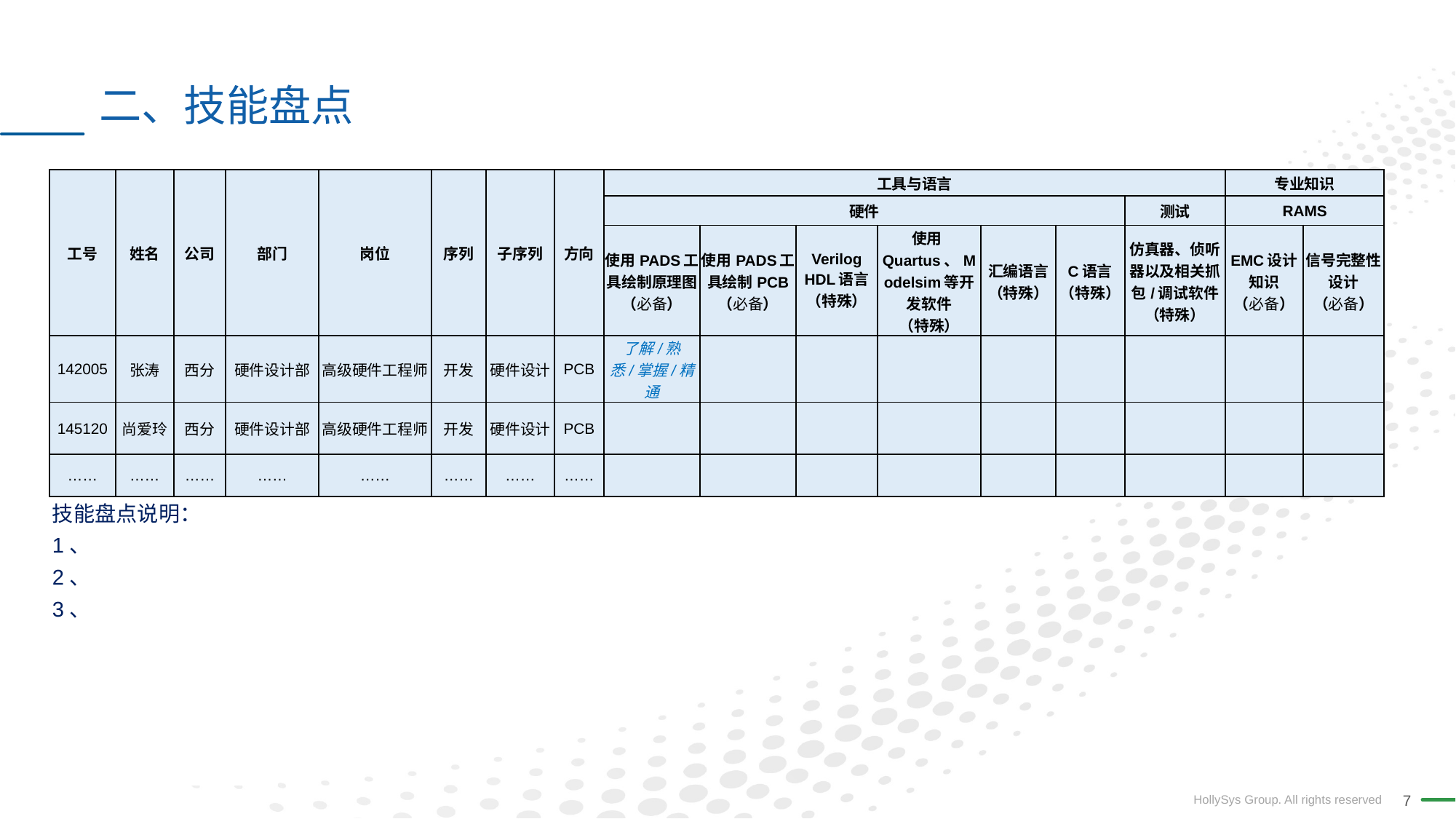

# 二、技能盘点
| 工号 | 姓名 | 公司 | 部门 | 岗位 | 序列 | 子序列 | 方向 | 工具与语言 |  |  |  |  |  |  | 专业知识 |  |
| --- | --- | --- | --- | --- | --- | --- | --- | --- | --- | --- | --- | --- | --- | --- | --- | --- |
|  |  |  |  |  |  |  |  | 硬件 |  |  |  |  |  | 测试 | RAMS |  |
|  |  |  |  |  |  |  |  | 使用PADS工具绘制原理图 （必备） | 使用PADS工具绘制PCB （必备） | Verilog HDL语言 （特殊） | 使用Quartus、Modelsim等开发软件 （特殊） | 汇编语言 （特殊） | C语言 （特殊） | 仿真器、侦听器以及相关抓包/调试软件 （特殊） | EMC设计知识 （必备） | 信号完整性设计 （必备） |
| 142005 | 张涛 | 西分 | 硬件设计部 | 高级硬件工程师 | 开发 | 硬件设计 | PCB | 了解/熟悉/掌握/精通 |  |  |  |  |  |  |  |  |
| 145120 | 尚爱玲 | 西分 | 硬件设计部 | 高级硬件工程师 | 开发 | 硬件设计 | PCB |  |  |  |  |  |  |  |  |  |
| …… | …… | …… | …… | …… | …… | …… | …… |  |  |  |  |  |  |  |  |  |
技能盘点说明：
1、
2、
3、